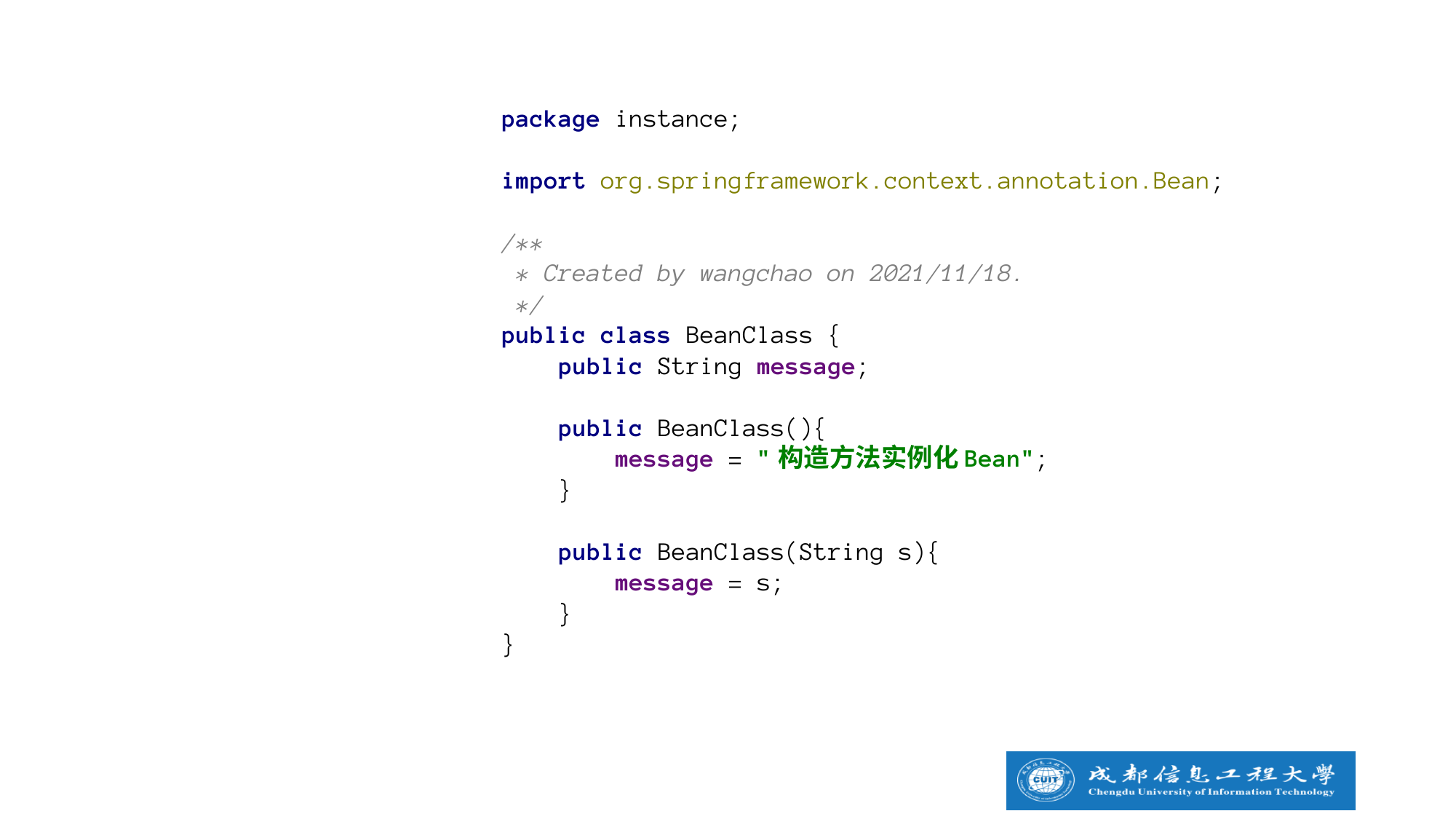

package instance;
import org.springframework.context.annotation.Bean;
/**
 * Created by wangchao on 2021/11/18.
 */
public class BeanClass {
    public String message;
    public BeanClass(){
        message = "构造方法实例化Bean";
    }
    public BeanClass(String s){
        message = s;
    }
}